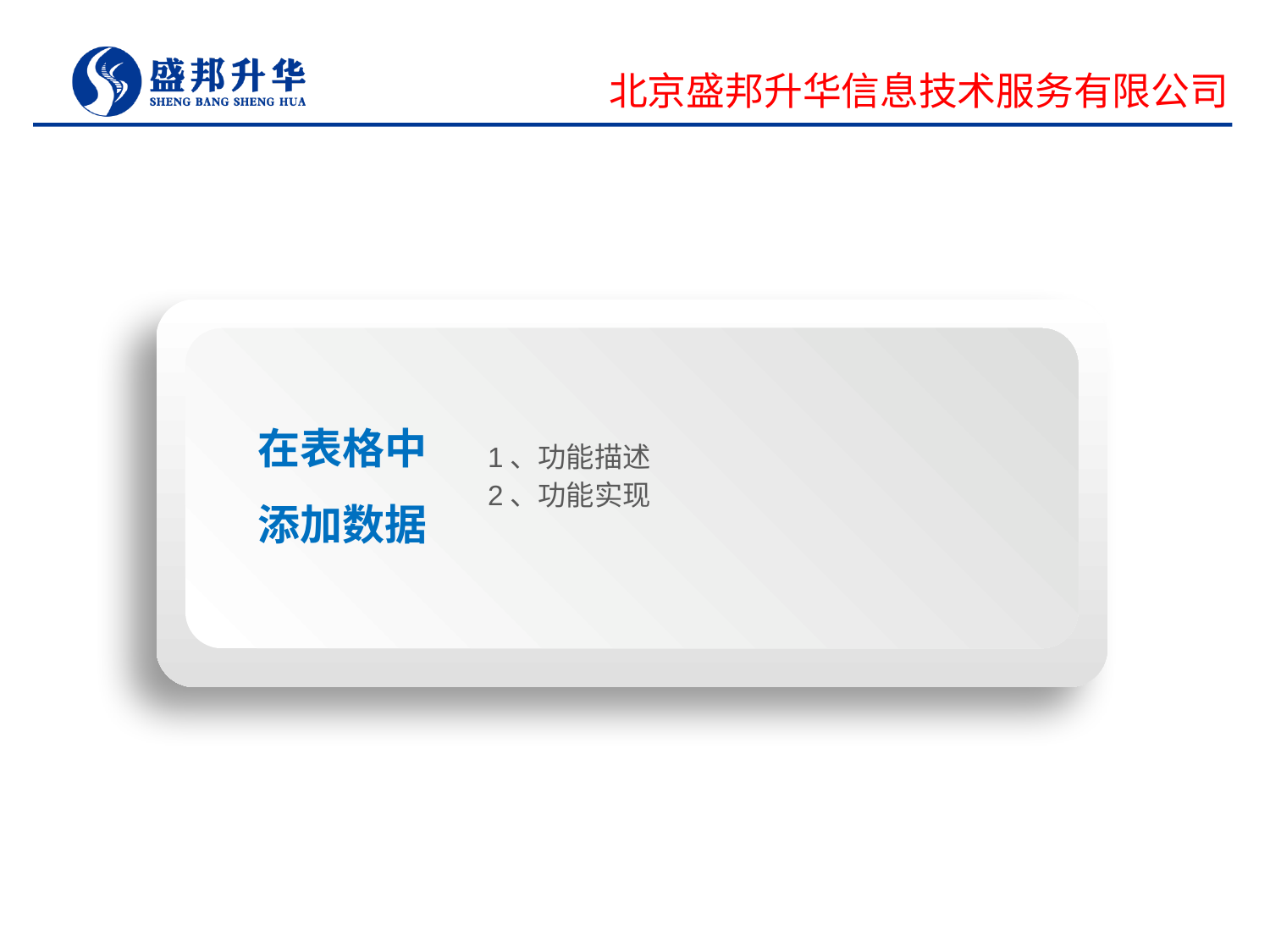

北京盛邦升华信息技术服务有限公司

在表格中添加数据
1、功能描述
2、功能实现